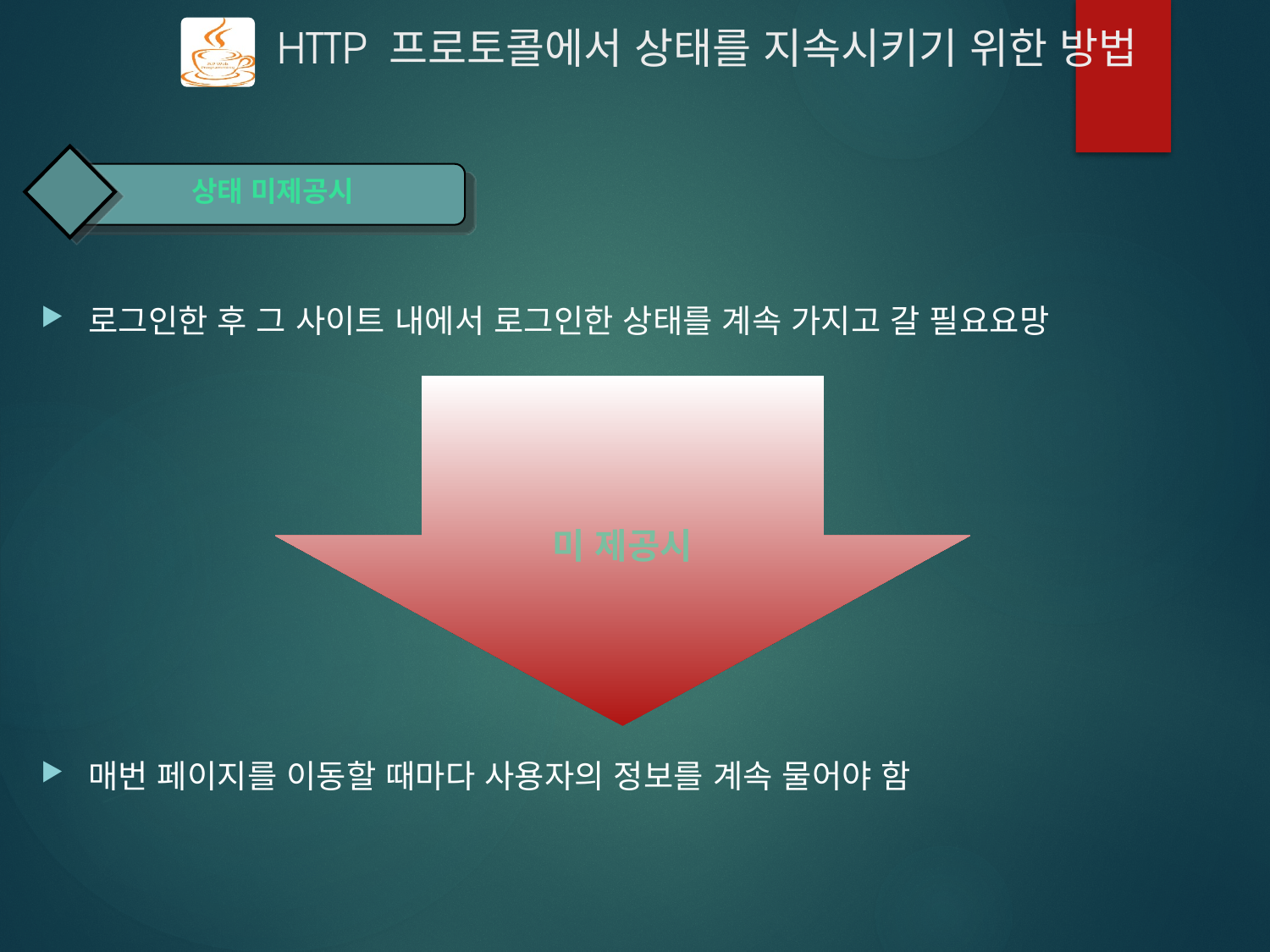

# HTTP 프로토콜에서 상태를 지속시키기 위한 방법

상태 미제공시
로그인한 후 그 사이트 내에서 로그인한 상태를 계속 가지고 갈 필요요망

매번 페이지를 이동할 때마다 사용자의 정보를 계속 물어야 함

미 제공시